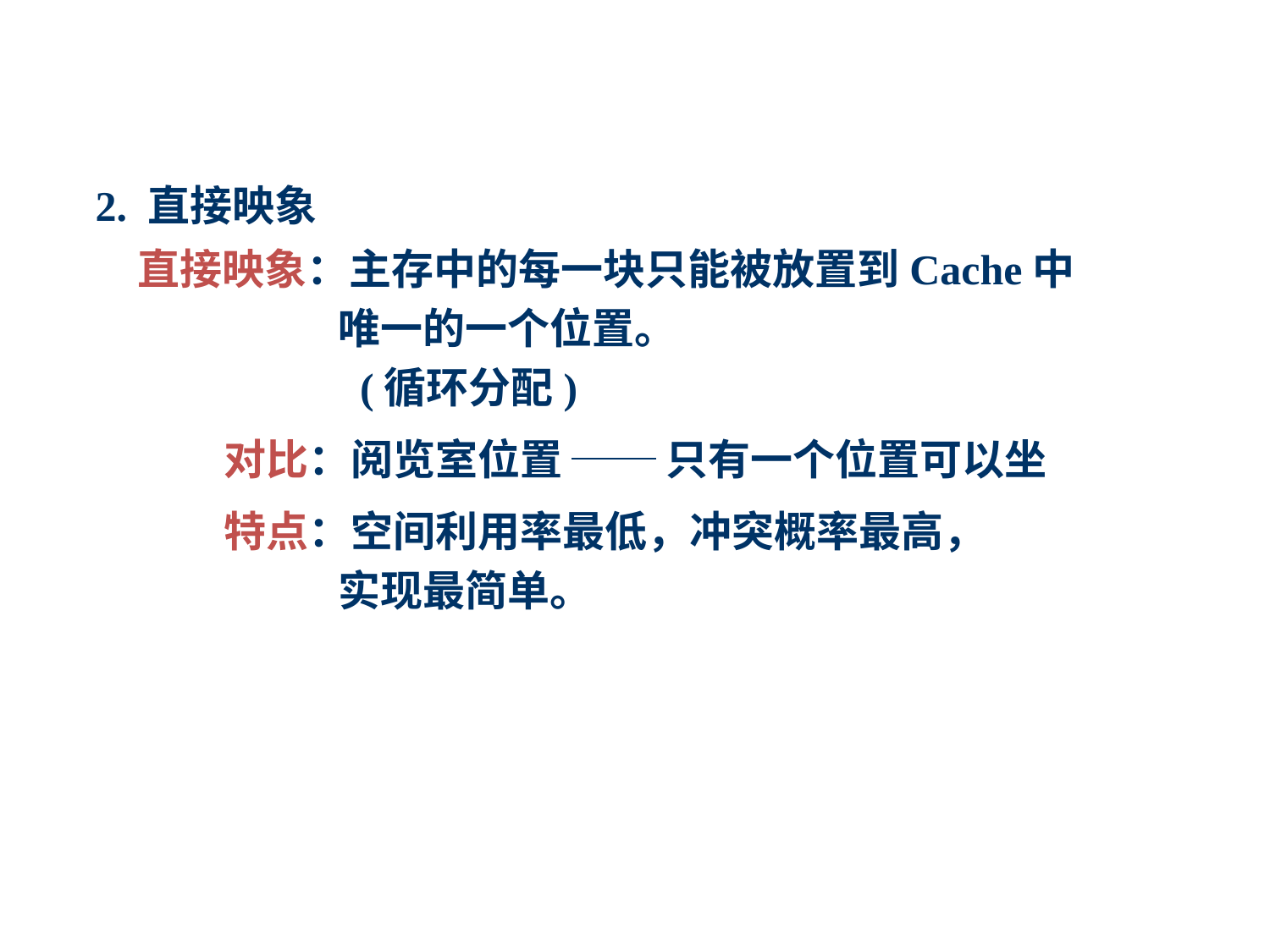

2. 直接映象
直接映象：主存中的每一块只能被放置到Cache中
                    唯一的一个位置。
                     (循环分配)
        对比：阅览室位置 ── 只有一个位置可以坐
        特点：空间利用率最低，冲突概率最高，
                    实现最简单。